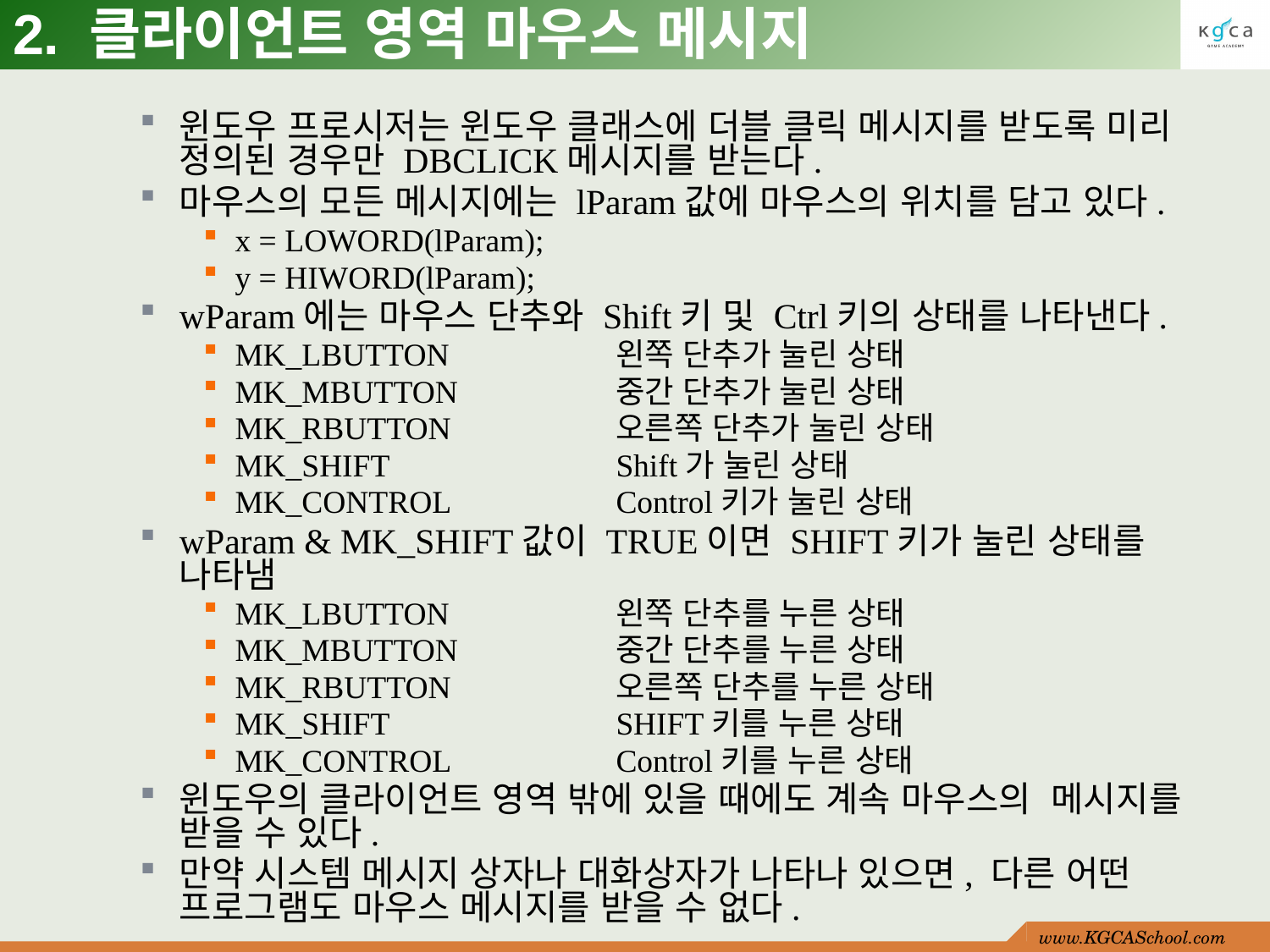

# 2. 클라이언트 영역 마우스 메시지
윈도우 프로시저는 윈도우 클래스에 더블 클릭 메시지를 받도록 미리 정의된 경우만 DBCLICK메시지를 받는다.
마우스의 모든 메시지에는 lParam값에 마우스의 위치를 담고 있다.
x = LOWORD(lParam);
y = HIWORD(lParam);
wParam에는 마우스 단추와 Shift키 및 Ctrl키의 상태를 나타낸다.
MK_LBUTTON		왼쪽 단추가 눌린 상태
MK_MBUTTON		중간 단추가 눌린 상태
MK_RBUTTON		오른쪽 단추가 눌린 상태
MK_SHIFT		Shift가 눌린 상태
MK_CONTROL		Control키가 눌린 상태
wParam & MK_SHIFT값이 TRUE이면 SHIFT키가 눌린 상태를 나타냄
MK_LBUTTON		왼쪽 단추를 누른 상태
MK_MBUTTON		중간 단추를 누른 상태
MK_RBUTTON		오른쪽 단추를 누른 상태
MK_SHIFT		SHIFT키를 누른 상태
MK_CONTROL		Control키를 누른 상태
윈도우의 클라이언트 영역 밖에 있을 때에도 계속 마우스의  메시지를 받을 수 있다.
만약 시스템 메시지 상자나 대화상자가 나타나 있으면, 다른 어떤 프로그램도 마우스 메시지를 받을 수 없다.